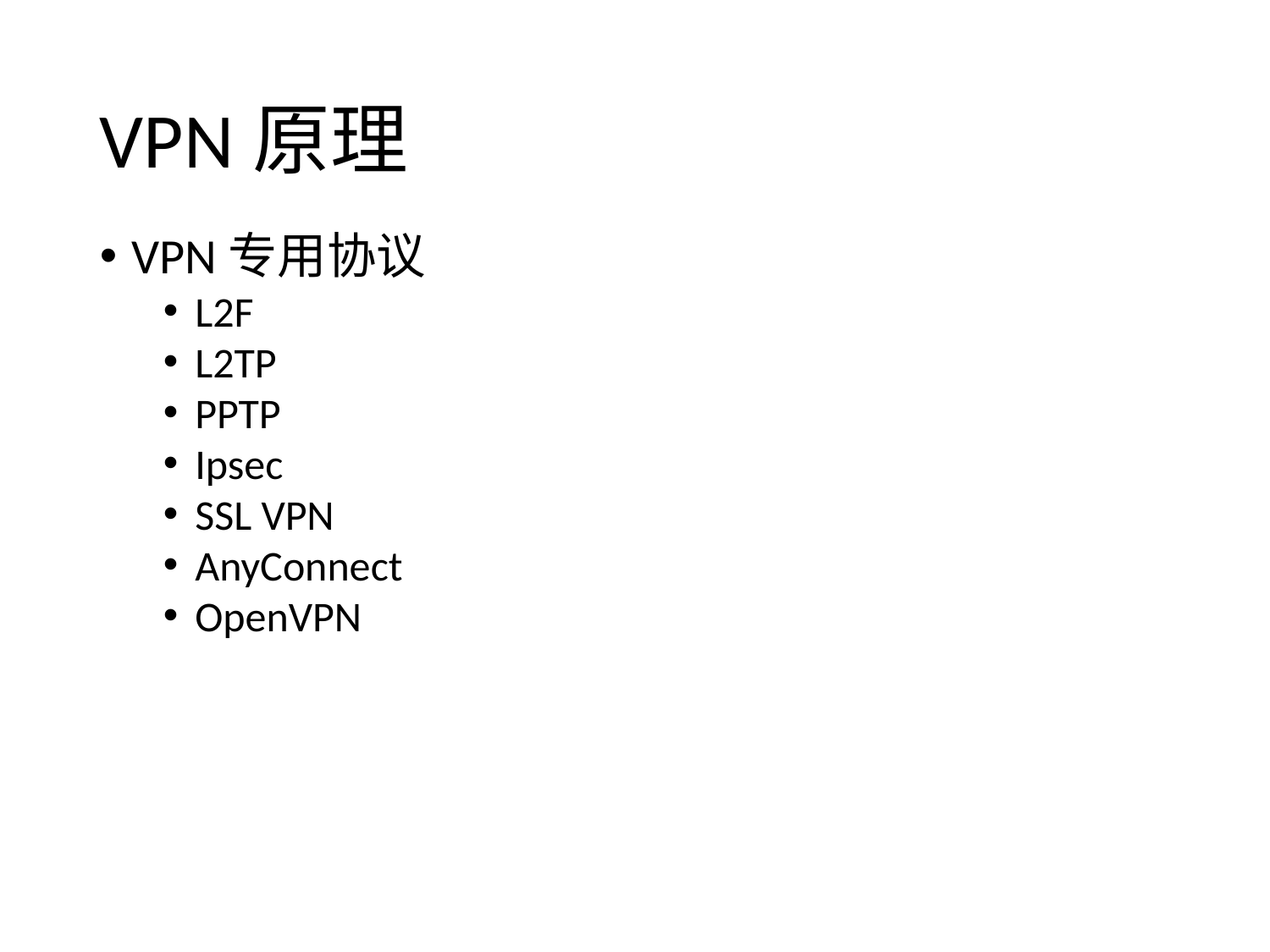

VPN原理
VPN专用协议
L2F
L2TP
PPTP
Ipsec
SSL VPN
AnyConnect
OpenVPN